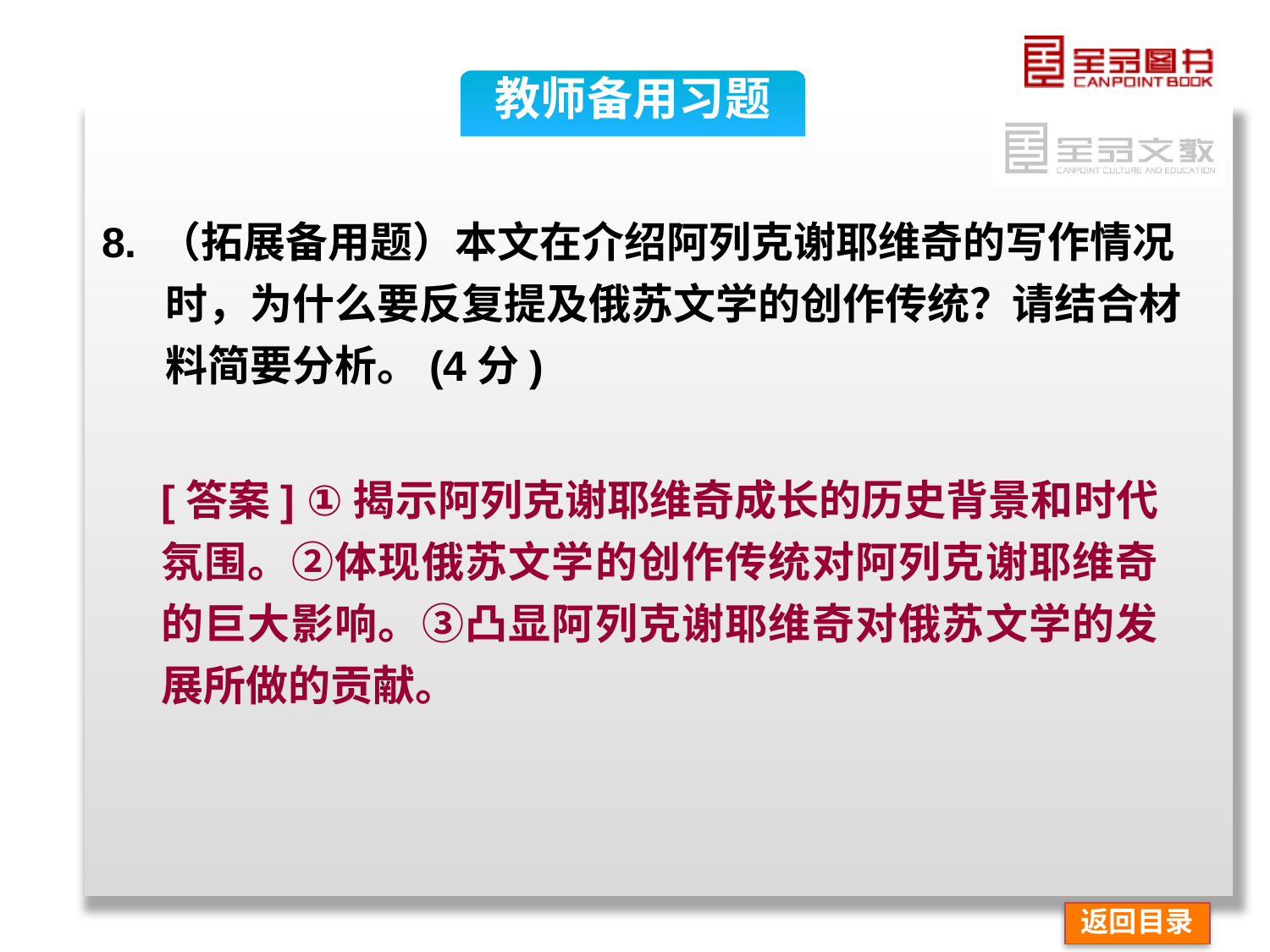

教师备用习题
8. （拓展备用题）本文在介绍阿列克谢耶维奇的写作情况时，为什么要反复提及俄苏文学的创作传统？请结合材料简要分析。(4分)
[答案] ①揭示阿列克谢耶维奇成长的历史背景和时代氛围。②体现俄苏文学的创作传统对阿列克谢耶维奇的巨大影响。③凸显阿列克谢耶维奇对俄苏文学的发展所做的贡献。
返回目录